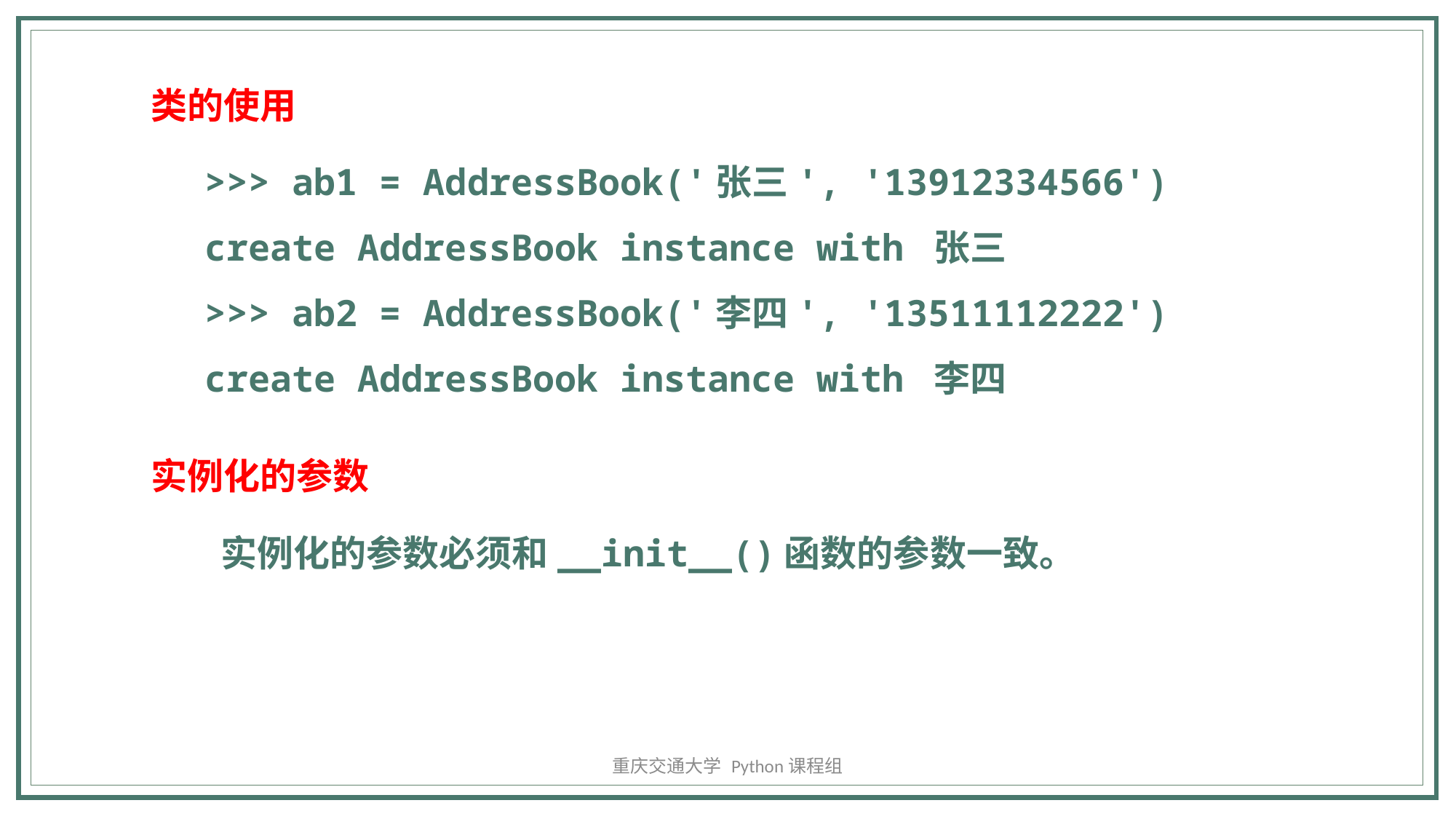

类的使用
>>> ab1 = AddressBook('张三', '13912334566')
create AddressBook instance with 张三
>>> ab2 = AddressBook('李四', '13511112222')
create AddressBook instance with 李四
实例化的参数
实例化的参数必须和__init__()函数的参数一致。
重庆交通大学 Python课程组